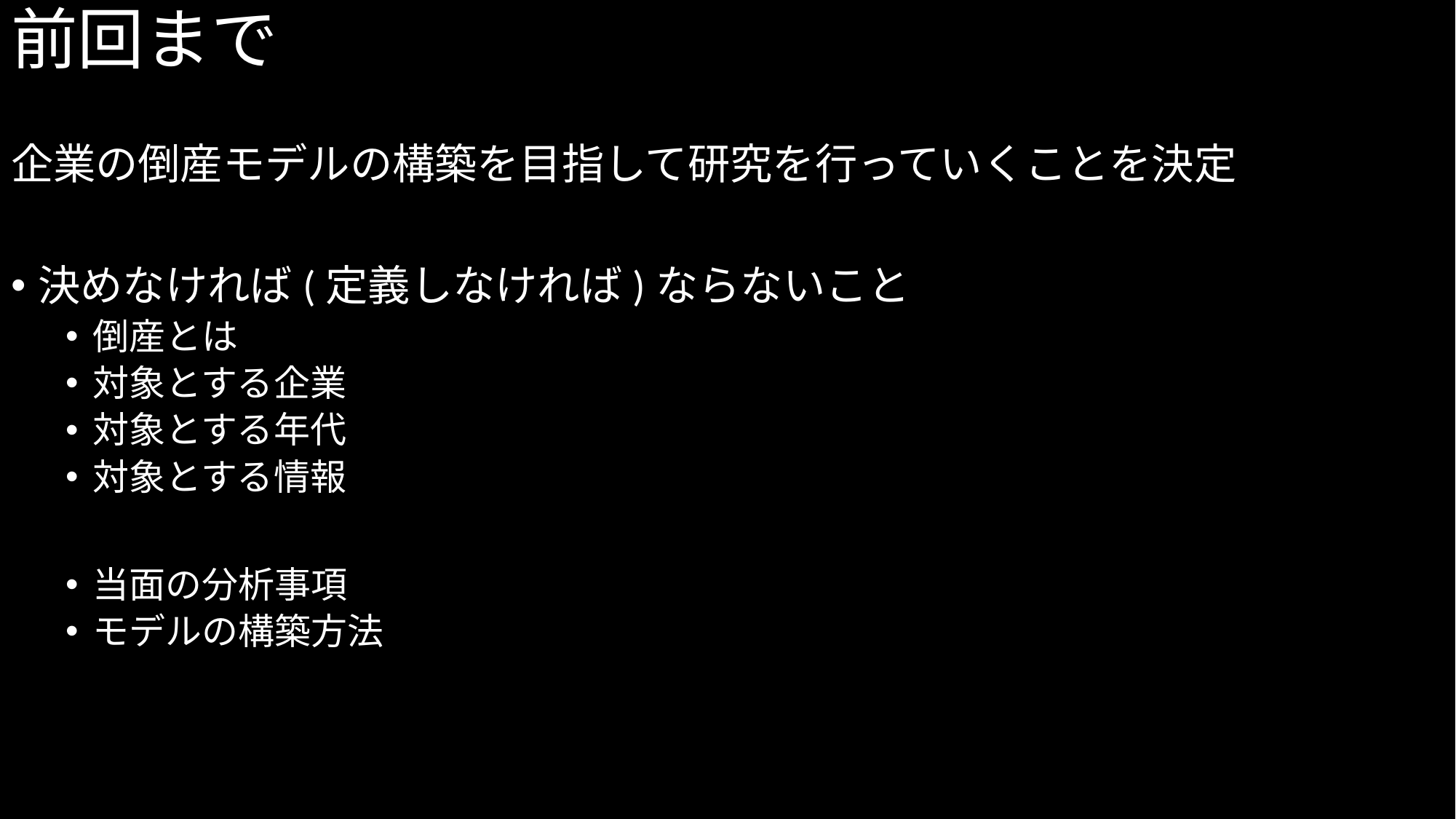

# 前回まで
企業の倒産モデルの構築を目指して研究を行っていくことを決定

決めなければ(定義しなければ)ならないこと
倒産とは
対象とする企業
対象とする年代
対象とする情報

当面の分析事項
モデルの構築方法